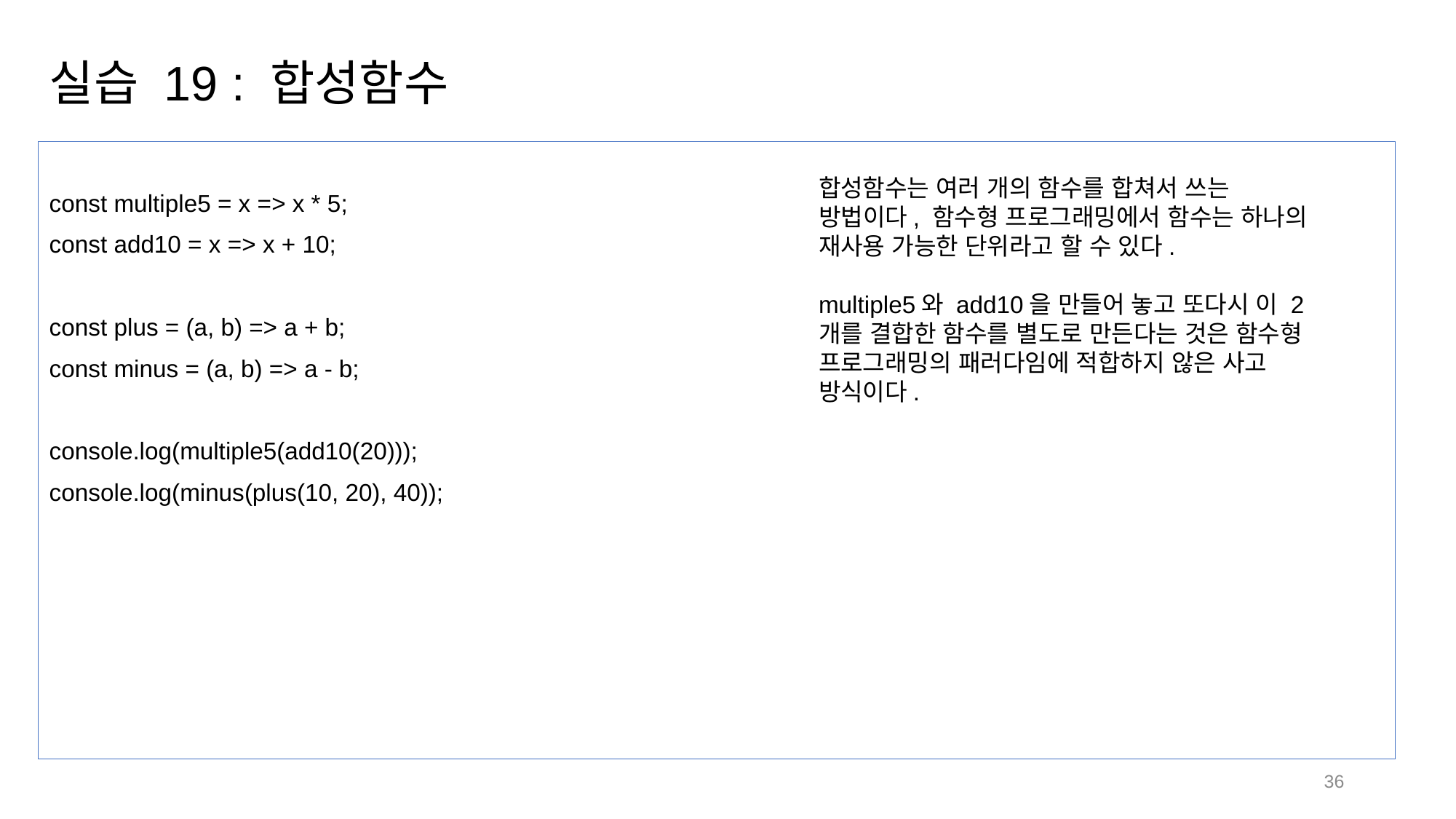

# 실습 19 : 합성함수

const multiple5 = x => x * 5;
const add10 = x => x + 10;

const plus = (a, b) => a + b;
const minus = (a, b) => a - b;

console.log(multiple5(add10(20)));
console.log(minus(plus(10, 20), 40));
합성함수는 여러 개의 함수를 합쳐서 쓰는 방법이다, 함수형 프로그래밍에서 함수는 하나의 재사용 가능한 단위라고 할 수 있다.

multiple5와 add10을 만들어 놓고 또다시 이 2개를 결합한 함수를 별도로 만든다는 것은 함수형 프로그래밍의 패러다임에 적합하지 않은 사고 방식이다.
36